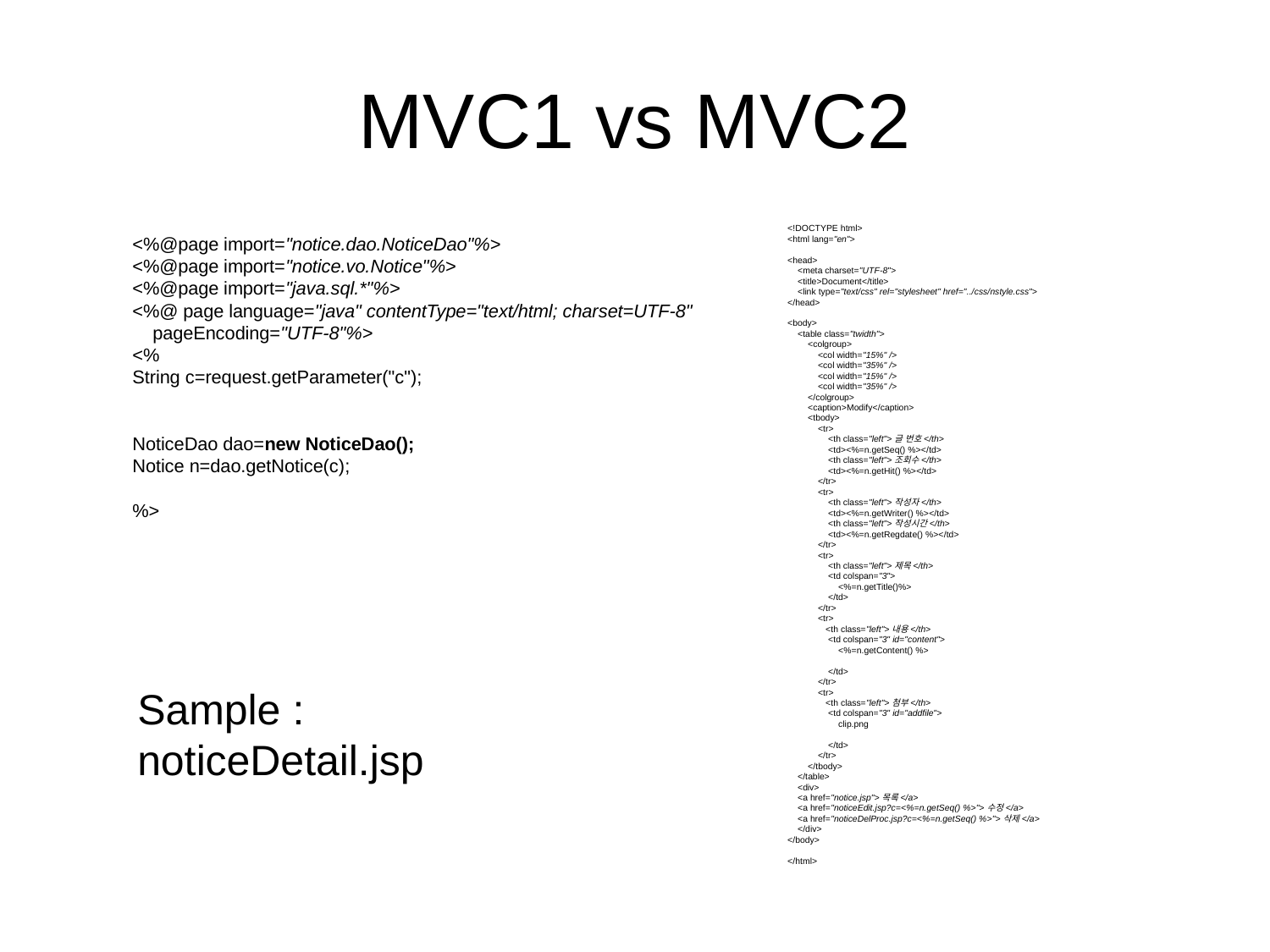

# MVC1 vs MVC2

<!DOCTYPE html>
<html lang="en">

<head>
    <meta charset="UTF-8">
    <title>Document</title>
    <link type="text/css" rel="stylesheet" href="../css/nstyle.css">
</head>

<body>
    <table class="twidth">
        <colgroup>
            <col width="15%" />
            <col width="35%" />
            <col width="15%" />
            <col width="35%" />
        </colgroup>
        <caption>Modify</caption>
        <tbody>
            <tr>
                <th class="left">글 번호</th>
                <td><%=n.getSeq() %></td>
                <th class="left">조회수</th>
                <td><%=n.getHit() %></td>
            </tr>
            <tr>
                <th class="left">작성자</th>
                <td><%=n.getWriter() %></td>
                <th class="left">작성시간</th>
                <td><%=n.getRegdate() %></td>
            </tr>
            <tr>
                <th class="left">제목</th>
                <td colspan="3">
                    <%=n.getTitle()%>
                </td>
            </tr>
            <tr>
               <th class="left">내용</th>
                <td colspan="3" id="content">
                    <%=n.getContent() %>

                </td>
            </tr>
            <tr>
               <th class="left">첨부</th>
                <td colspan="3" id="addfile">
                    clip.png

                </td>
            </tr>
        </tbody>
    </table>
    <div>
    <a href="notice.jsp">목록</a>
    <a href="noticeEdit.jsp?c=<%=n.getSeq() %>">수정</a>
    <a href="noticeDelProc.jsp?c=<%=n.getSeq() %>">삭제</a>
    </div>
</body>

</html>

<%@page import="notice.dao.NoticeDao"%>
<%@page import="notice.vo.Notice"%>
<%@page import="java.sql.*"%>
<%@ page language="java" contentType="text/html; charset=UTF-8"
    pageEncoding="UTF-8"%>
<%
String c=request.getParameter("c");

NoticeDao dao=new NoticeDao();
Notice n=dao.getNotice(c);

%>
Sample :
noticeDetail.jsp